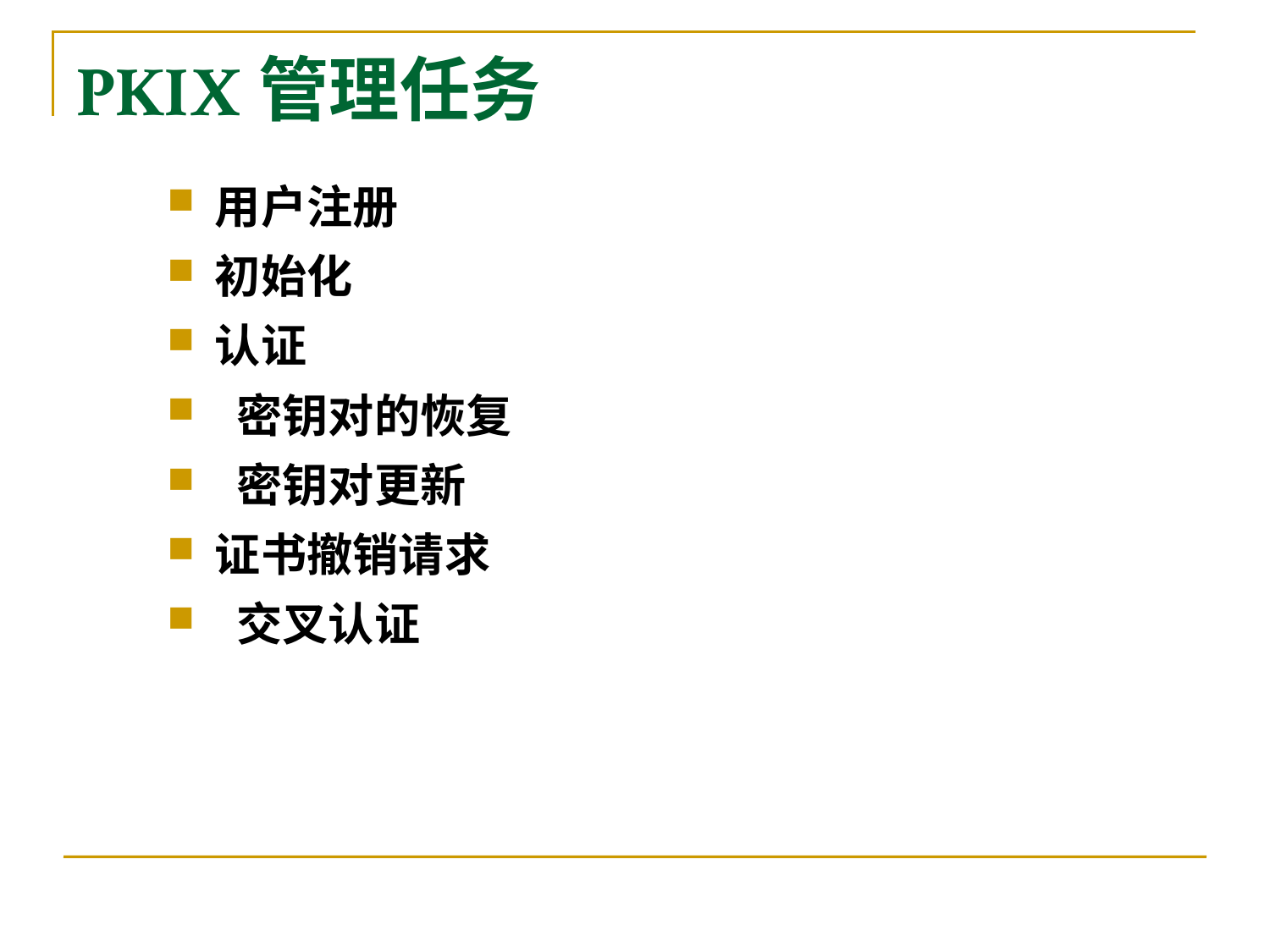

# PKIX管理任务
用户注册
初始化
认证
 密钥对的恢复
 密钥对更新
证书撤销请求
 交叉认证

69